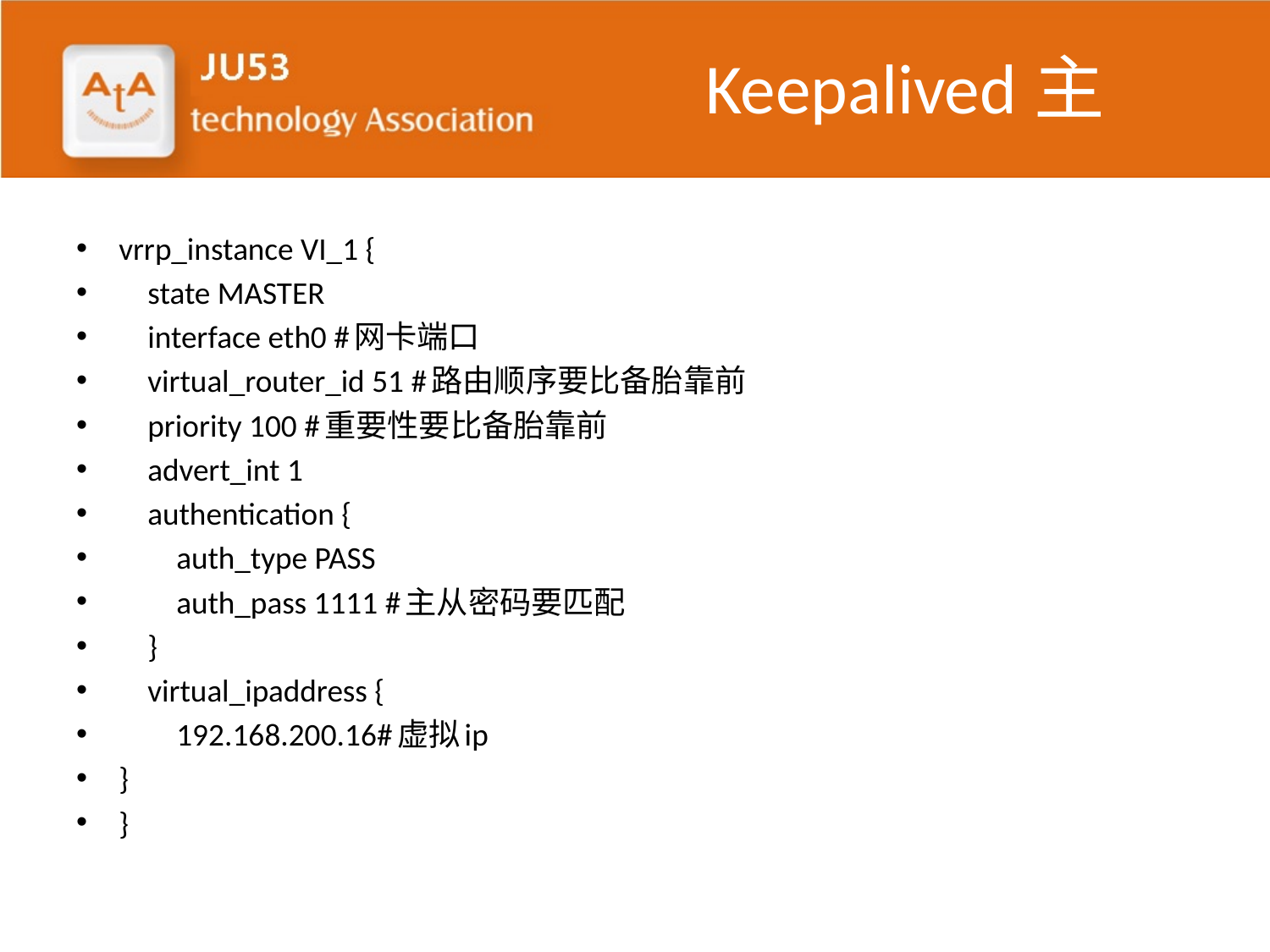

# Keepalived主
vrrp_instance VI_1 {
    state MASTER
    interface eth0 #网卡端口
    virtual_router_id 51 #路由顺序要比备胎靠前
    priority 100 #重要性要比备胎靠前
    advert_int 1
    authentication {
        auth_type PASS
        auth_pass 1111 #主从密码要匹配
    }
    virtual_ipaddress {
        192.168.200.16#虚拟ip
}
}